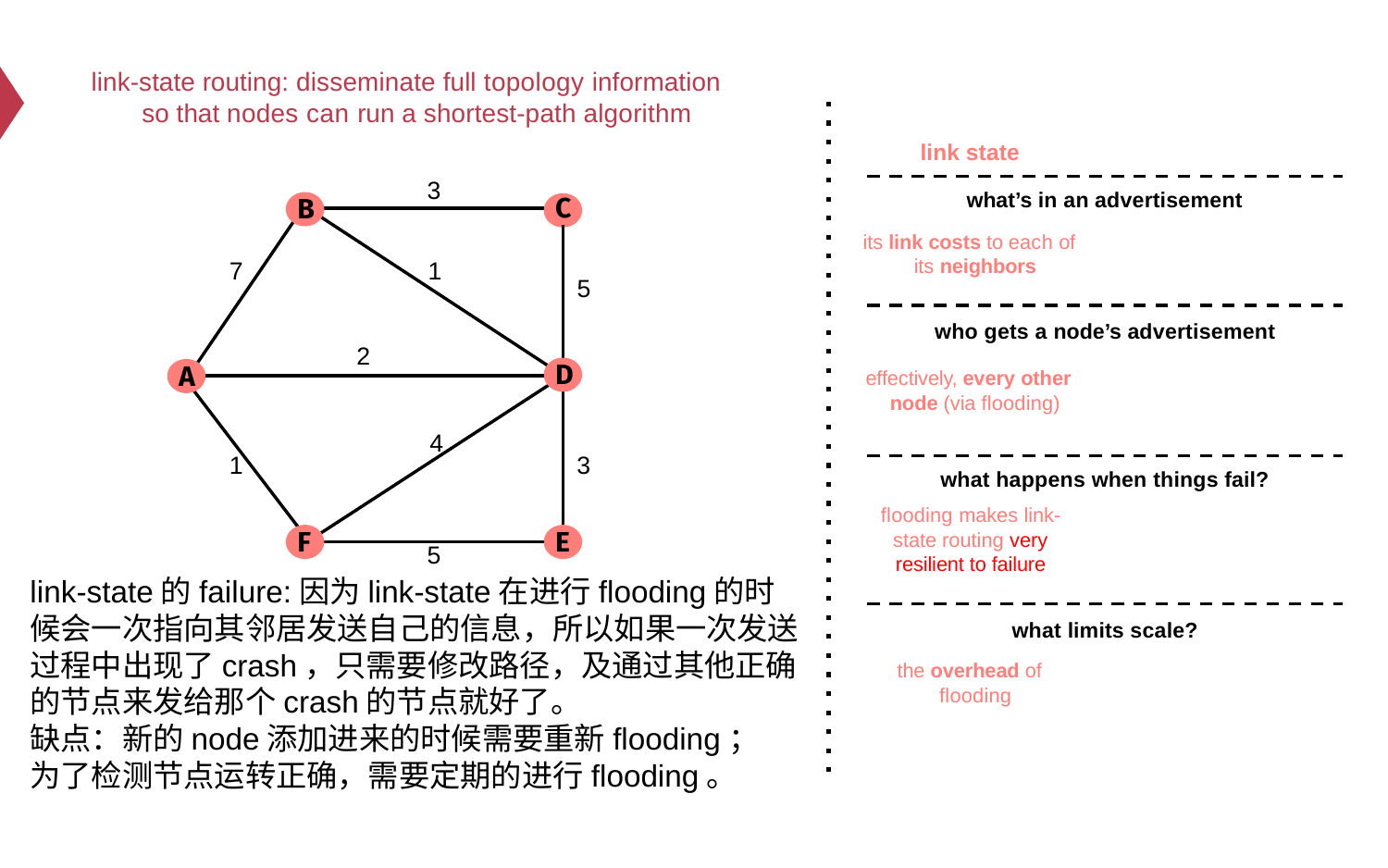

# link-state routing: disseminate full topology information  so that nodes can run a shortest-path algorithm

link state
3

what’s in an advertisement
C
B

its link costs to each of  its neighbors
7
1
5

who gets a node’s advertisement
2
D
A

effectively, every other  node (via flooding)
4
1
3
what happens when things fail?
flooding makes link-  state routing very  resilient to failure

F
E

5
link-state的failure:因为link-state在进行flooding的时候会一次指向其邻居发送自己的信息，所以如果一次发送过程中出现了crash，只需要修改路径，及通过其他正确的节点来发给那个crash的节点就好了。
缺点：新的node添加进来的时候需要重新flooding；
为了检测节点运转正确，需要定期的进行flooding。

what limits scale?
the overhead of  flooding